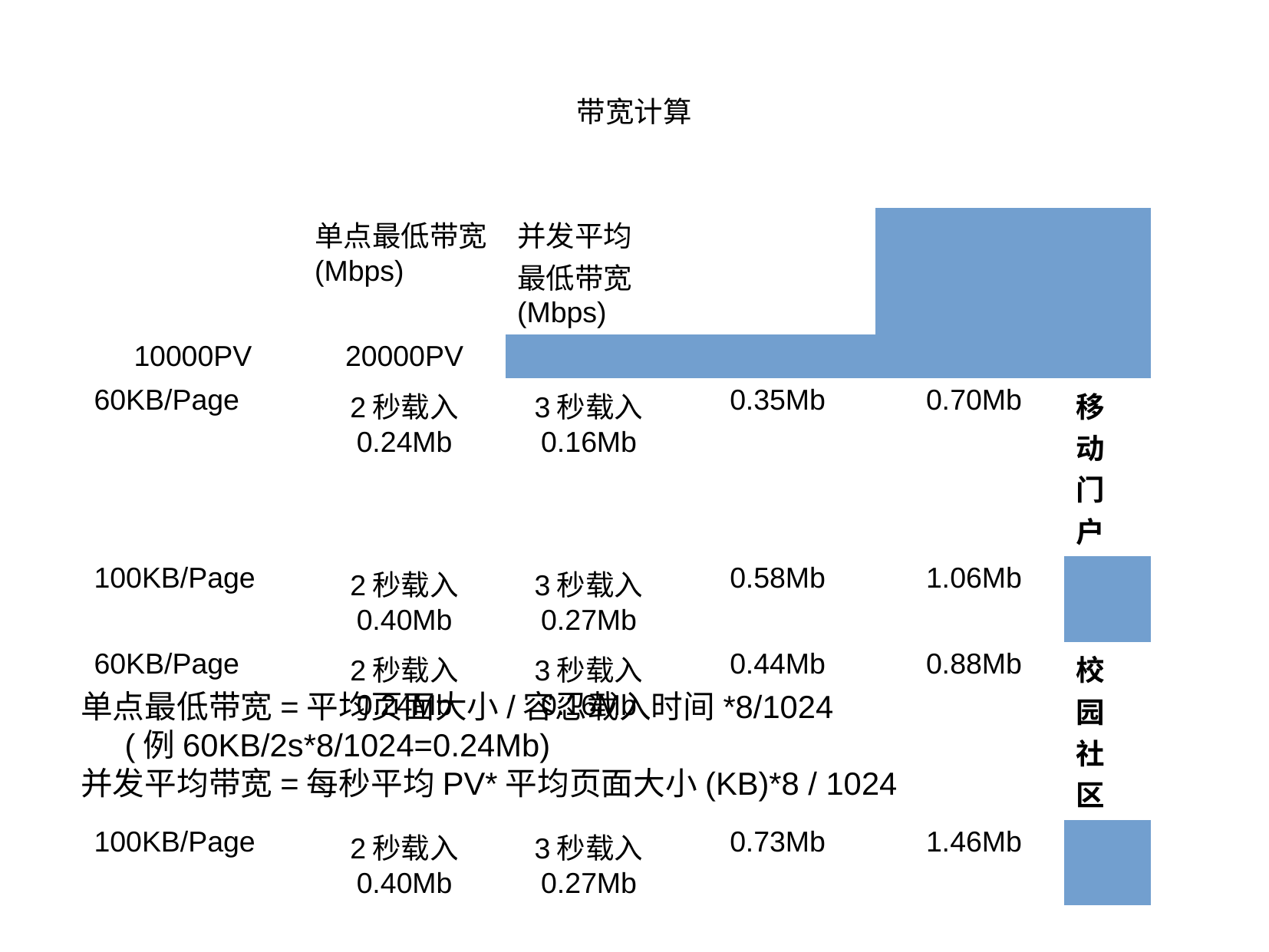

带宽计算
|  | 单点最低带宽(Mbps) | 并发平均最低带宽(Mbps) |  |
| --- | --- | --- | --- |
| 10000PV | 20000PV |
| 60KB/Page | 2秒载入 0.24Mb | 3秒载入 0.16Mb | 0.35Mb | 0.70Mb | 移 动 门 户 |
| 100KB/Page | 2秒载入 0.40Mb | 3秒载入 0.27Mb | 0.58Mb | 1.06Mb |
| 60KB/Page | 2秒载入 0.24Mb | 3秒载入 0.16Mb | 0.44Mb | 0.88Mb | 校 园 社 区 |
| 100KB/Page | 2秒载入 0.40Mb | 3秒载入 0.27Mb | 0.73Mb | 1.46Mb |
单点最低带宽=平均页面大小/容忍载入时间*8/1024
     (例60KB/2s*8/1024=0.24Mb)
并发平均带宽=每秒平均PV*平均页面大小(KB)*8 / 1024